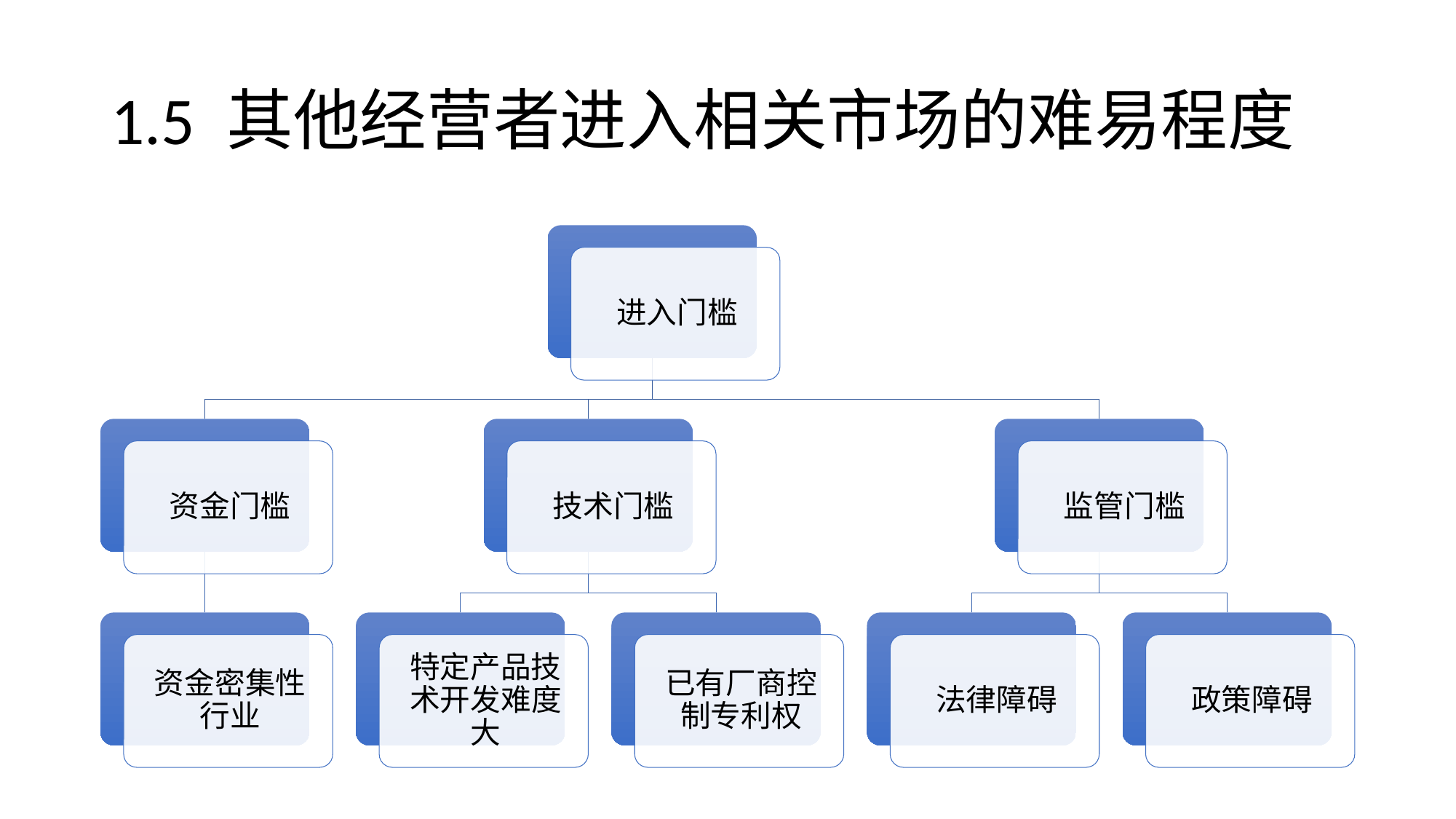

# 1.5 其他经营者进入相关市场的难易程度
进入门槛
资金门槛
资金密集性行业
技术门槛
特定产品技术开发难度大
已有厂商控制专利权
监管门槛
法律障碍
政策障碍